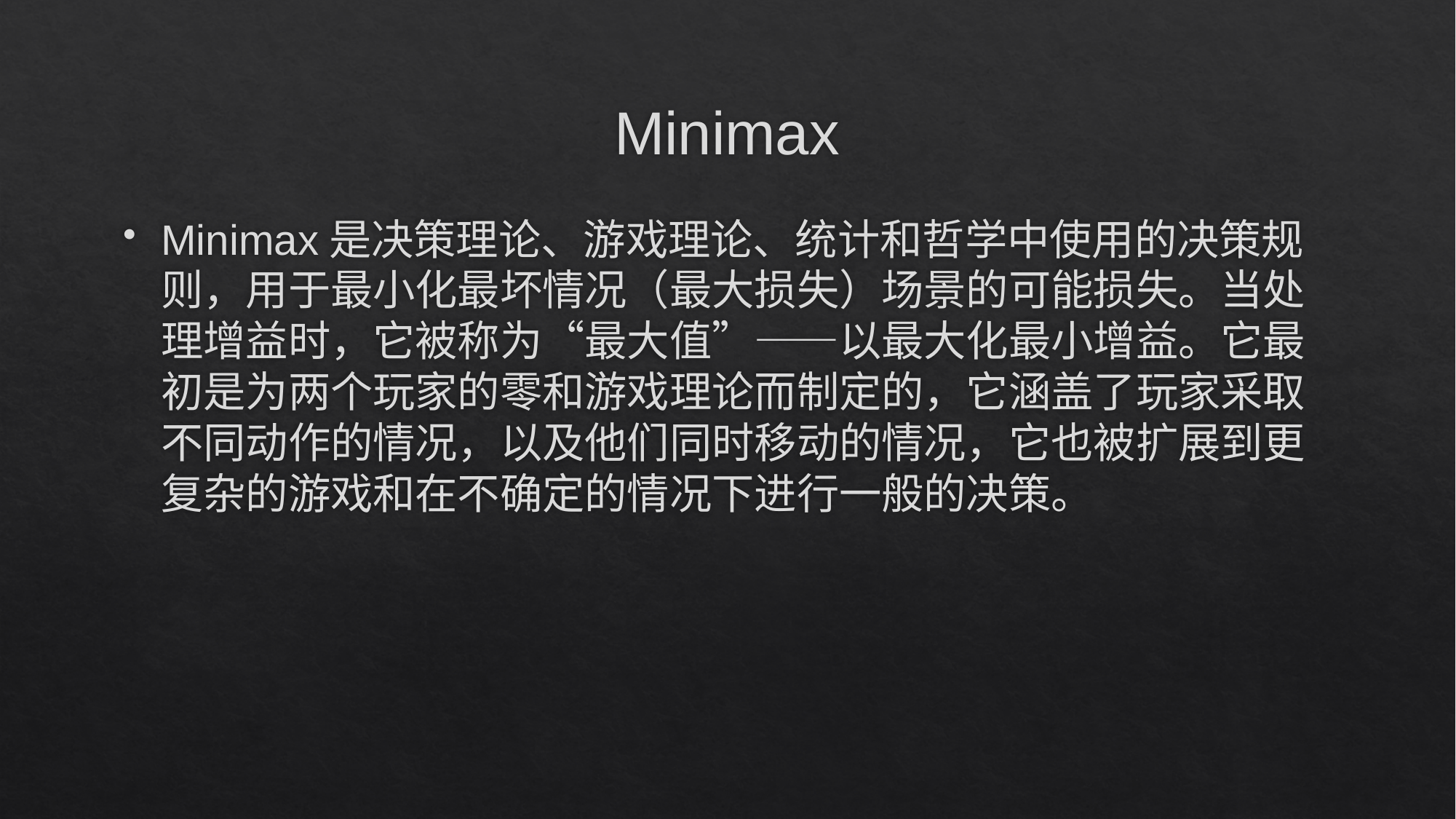

# Minimax
Minimax是决策理论、游戏理论、统计和哲学中使用的决策规则，用于最小化最坏情况（最大损失）场景的可能损失。当处理增益时，它被称为“最大值”——以最大化最小增益。它最初是为两个玩家的零和游戏理论而制定的，它涵盖了玩家采取不同动作的情况，以及他们同时移动的情况，它也被扩展到更复杂的游戏和在不确定的情况下进行一般的决策。